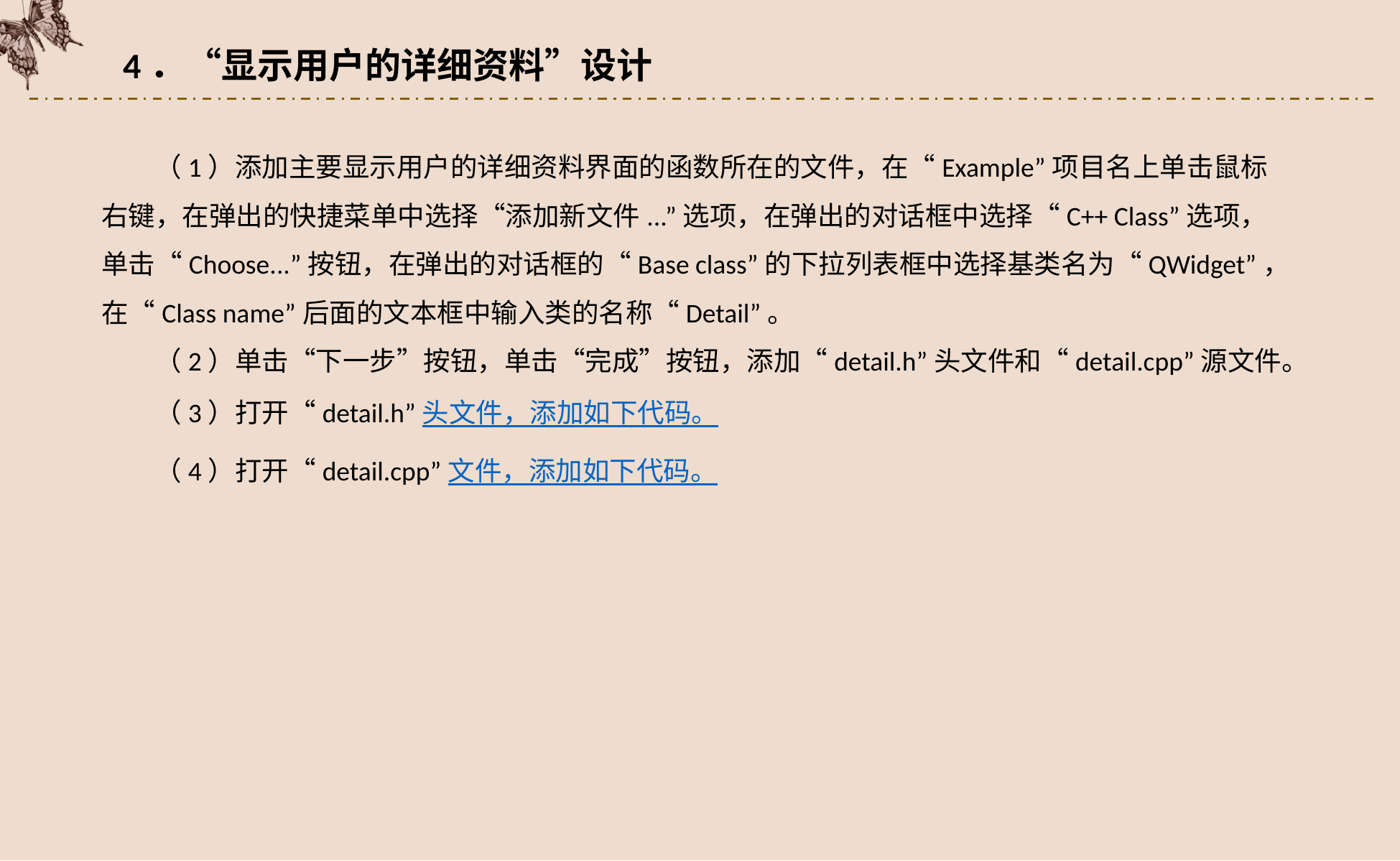

4．“显示用户的详细资料”设计
（1）添加主要显示用户的详细资料界面的函数所在的文件，在“Example”项目名上单击鼠标右键，在弹出的快捷菜单中选择“添加新文件...”选项，在弹出的对话框中选择“C++ Class”选项，单击“Choose...”按钮，在弹出的对话框的“Base class”的下拉列表框中选择基类名为“QWidget”，在“Class name”后面的文本框中输入类的名称“Detail”。
（2）单击“下一步”按钮，单击“完成”按钮，添加“detail.h”头文件和“detail.cpp”源文件。
（3）打开“detail.h”头文件，添加如下代码。
（4）打开“detail.cpp”文件，添加如下代码。